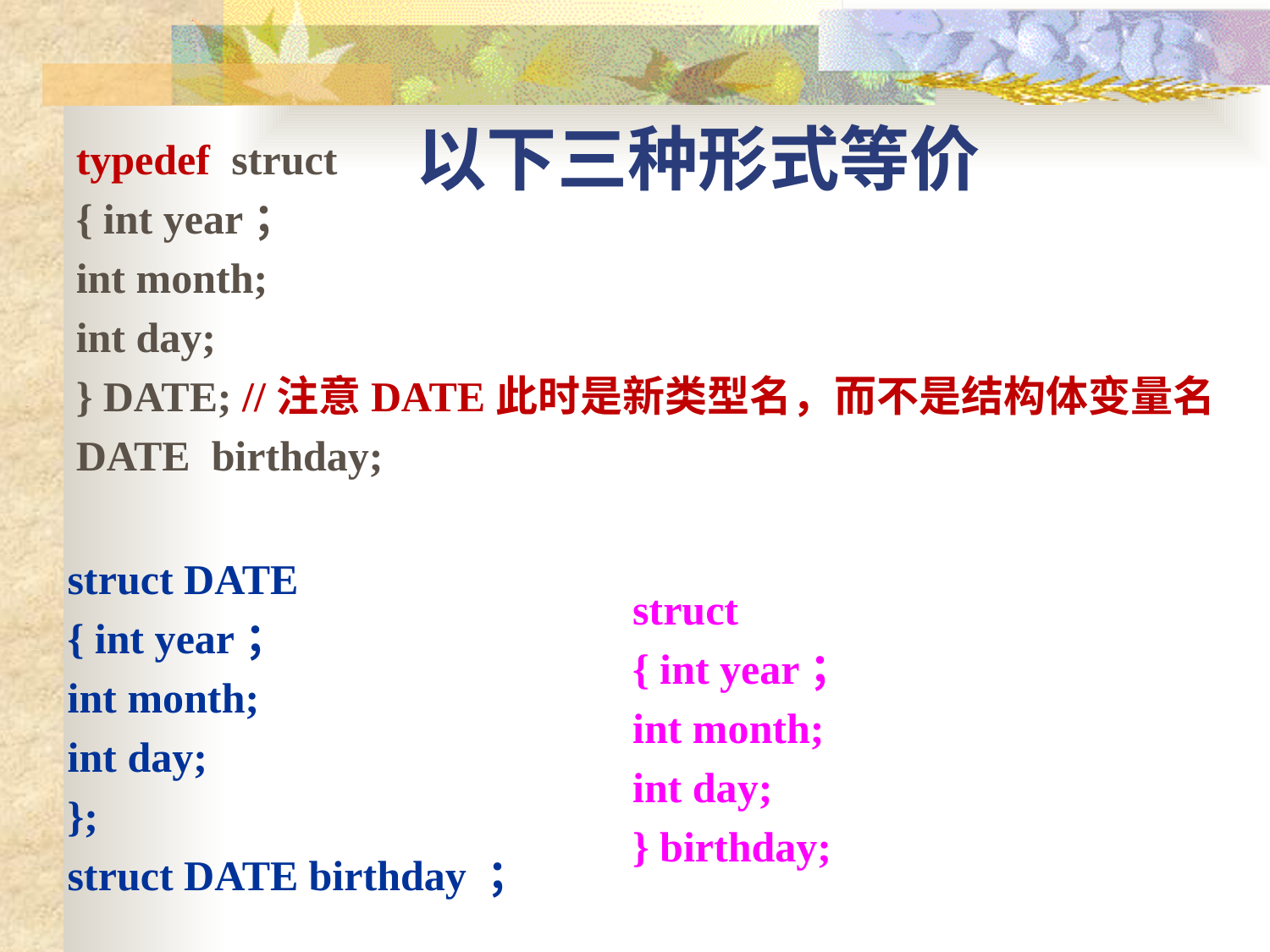

以下三种形式等价
typedef  struct
{ int year；
int month;
int day;
} DATE; //注意DATE此时是新类型名，而不是结构体变量名
DATE  birthday;

struct DATE
{ int year；
int month;
int day;
};
struct DATE birthday ；
struct
{ int year；
int month;
int day;
} birthday;